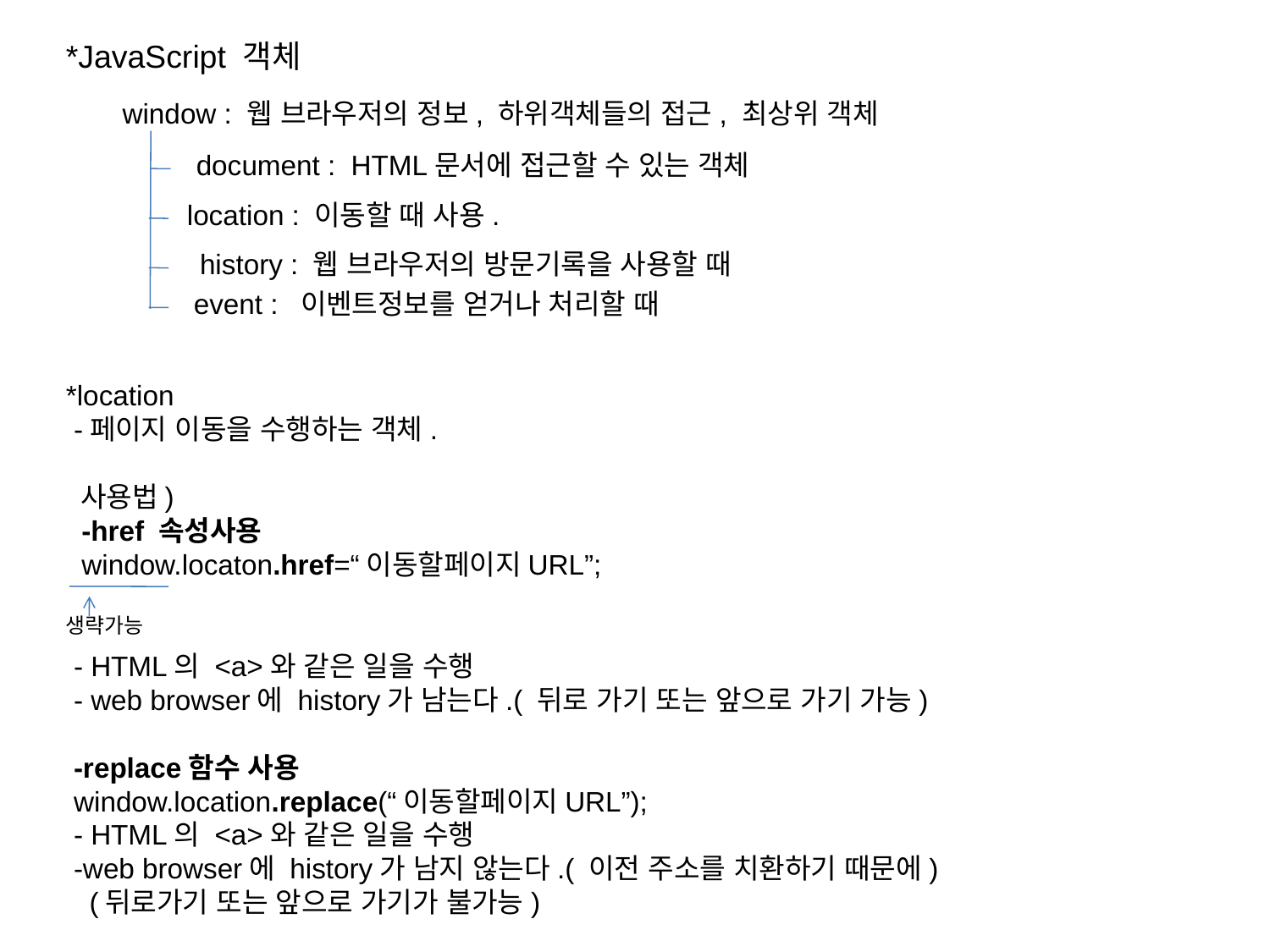

*JavaScript 객체

*location
 -페이지 이동을 수행하는 객체.

 사용법)
  -href 속성사용
  window.locaton.href=“이동할페이지URL”;

 - HTML의 <a>와 같은 일을 수행
 - web browser에 history가 남는다.( 뒤로 가기 또는 앞으로 가기 가능)

 -replace함수 사용
 window.location.replace(“이동할페이지URL”);
 - HTML의 <a>와 같은 일을 수행
 -web browser에 history가 남지 않는다.( 이전 주소를 치환하기 때문에)
   (뒤로가기 또는 앞으로 가기가 불가능)

window : 웹 브라우저의 정보, 하위객체들의 접근, 최상위 객체
document :  HTML문서에 접근할 수 있는 객체
location : 이동할 때 사용.
history : 웹 브라우저의 방문기록을 사용할 때
event :  이벤트정보를 얻거나 처리할 때
생략가능